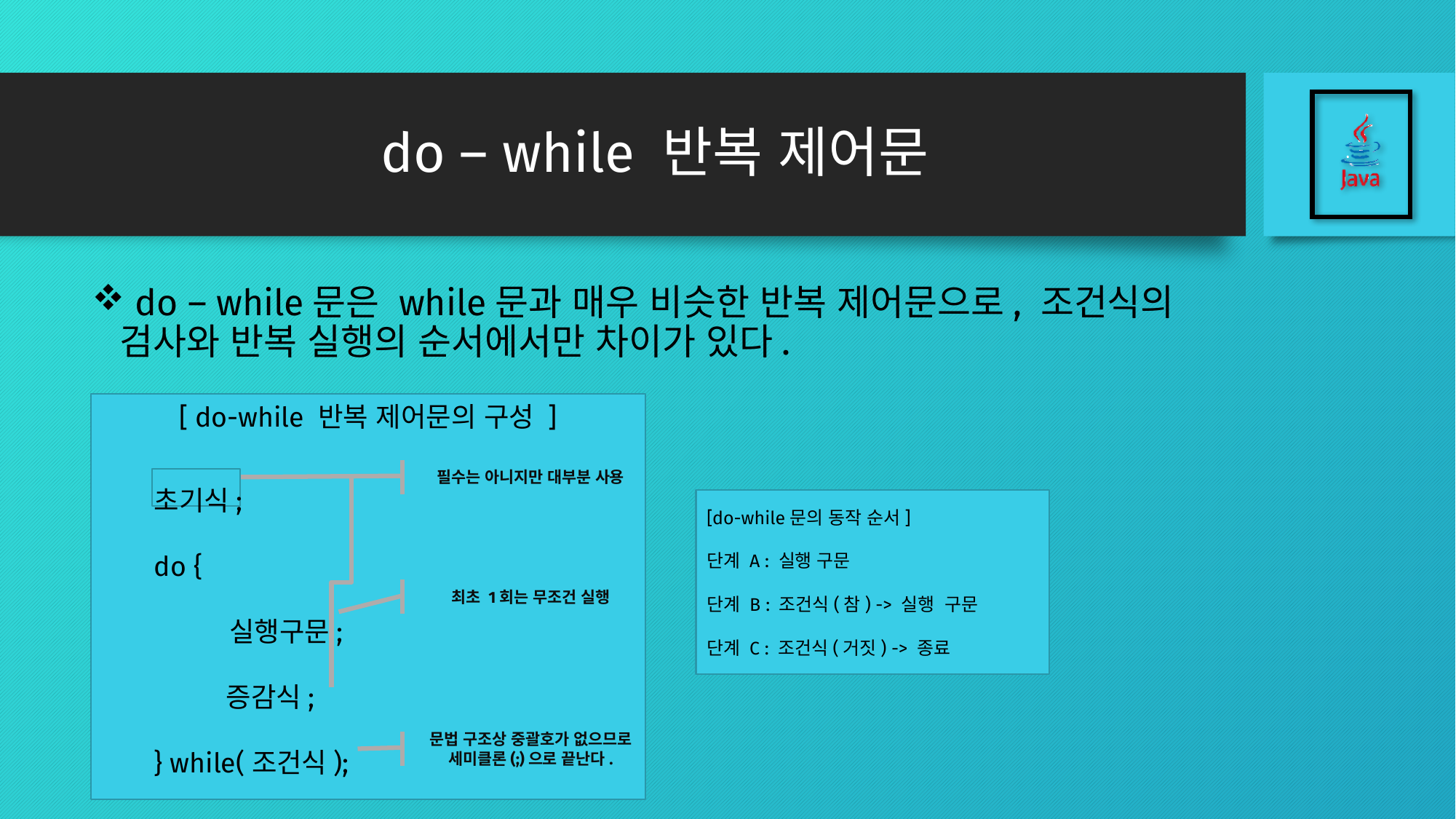

# do – while 반복 제어문
 do – while문은 while문과 매우 비슷한 반복 제어문으로, 조건식의 검사와 반복 실행의 순서에서만 차이가 있다.
[ do-while 반복 제어문의 구성 ]
초기식;
do {
         실행구문;
         증감식;
} while(조건식);
필수는 아니지만 대부분 사용

[do-while문의 동작 순서]

단계 A : 실행 구문

단계 B : 조건식(참) -> 실행  구문

단계 C : 조건식(거짓) -> 종료
최초 1회는 무조건 실행
문법 구조상 중괄호가 없으므로 세미클론(;)으로 끝난다.